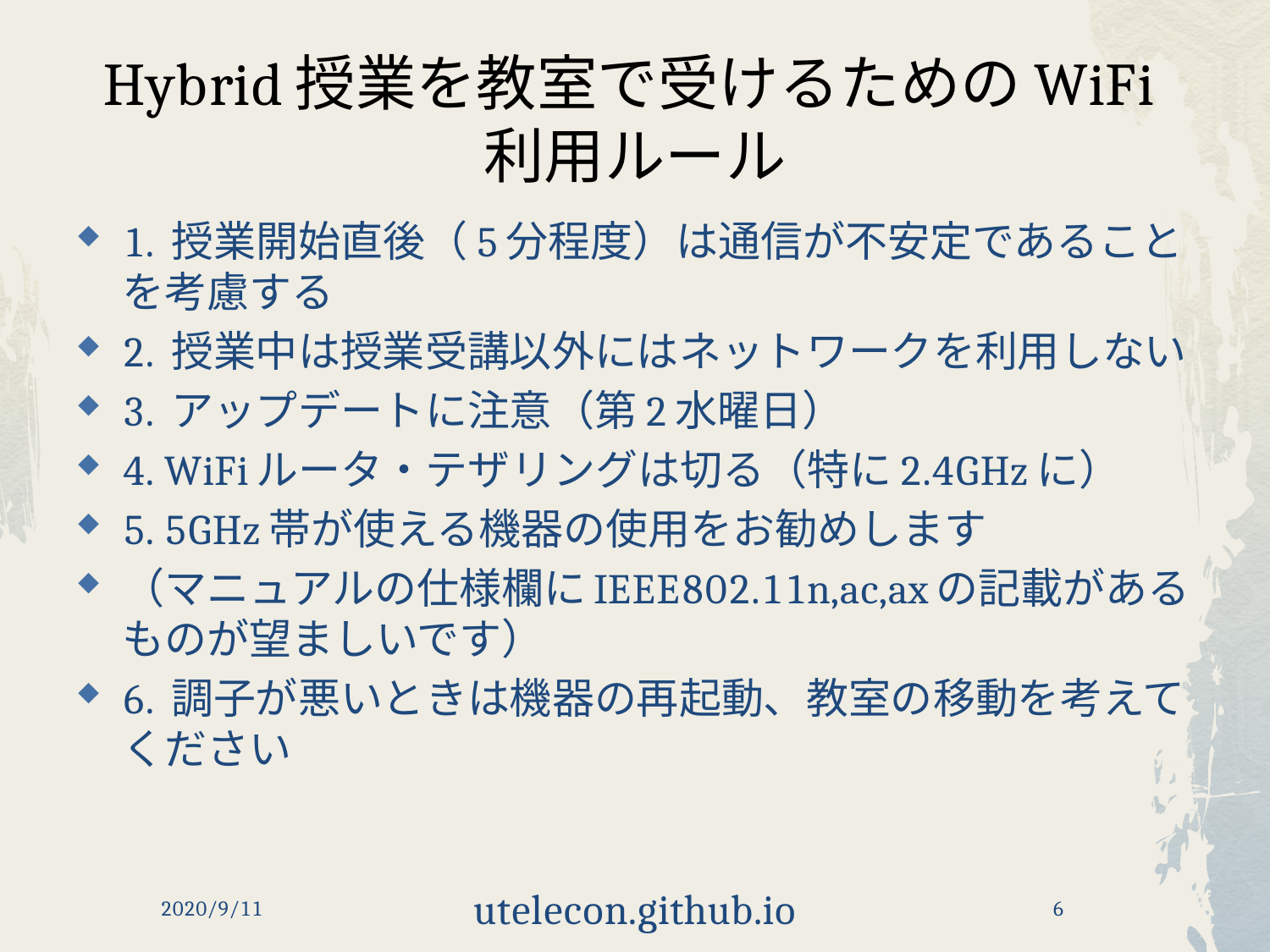

# Hybrid授業を教室で受けるためのWiFi利用ルール
1. 授業開始直後（5分程度）は通信が不安定であることを考慮する
2. 授業中は授業受講以外にはネットワークを利用しない
3. アップデートに注意（第2水曜日）
4. WiFiルータ・テザリングは切る（特に2.4GHzに）
5. 5GHz帯が使える機器の使用をお勧めします
（マニュアルの仕様欄にIEEE802.11n,ac,axの記載があるものが望ましいです）
6. 調子が悪いときは機器の再起動、教室の移動を考えてください

2020/9/11
utelecon.github.io
6